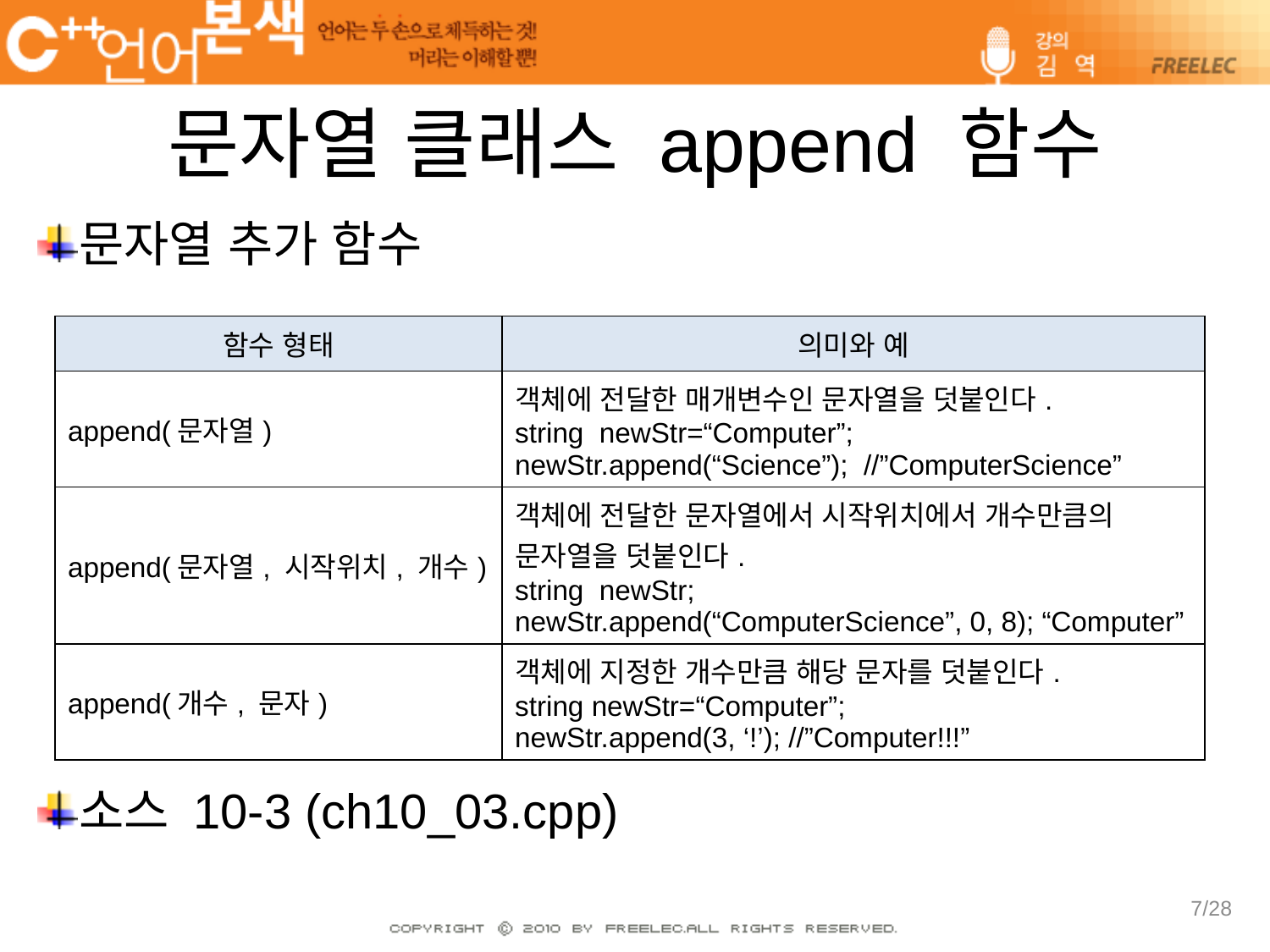

# 문자열 클래스 append 함수
문자열 추가 함수

소스 10-3 (ch10_03.cpp)
| 함수 형태 | 의미와 예 |
| --- | --- |
| append(문자열) | 객체에 전달한 매개변수인 문자열을 덧붙인다. string newStr=“Computer”; newStr.append(“Science”); //”ComputerScience” |
| append(문자열, 시작위치, 개수) | 객체에 전달한 문자열에서 시작위치에서 개수만큼의 문자열을 덧붙인다. string newStr; newStr.append(“ComputerScience”, 0, 8); “Computer” |
| append(개수, 문자) | 객체에 지정한 개수만큼 해당 문자를 덧붙인다. string newStr=“Computer”; newStr.append(3, ‘!’); //”Computer!!!” |
7/28